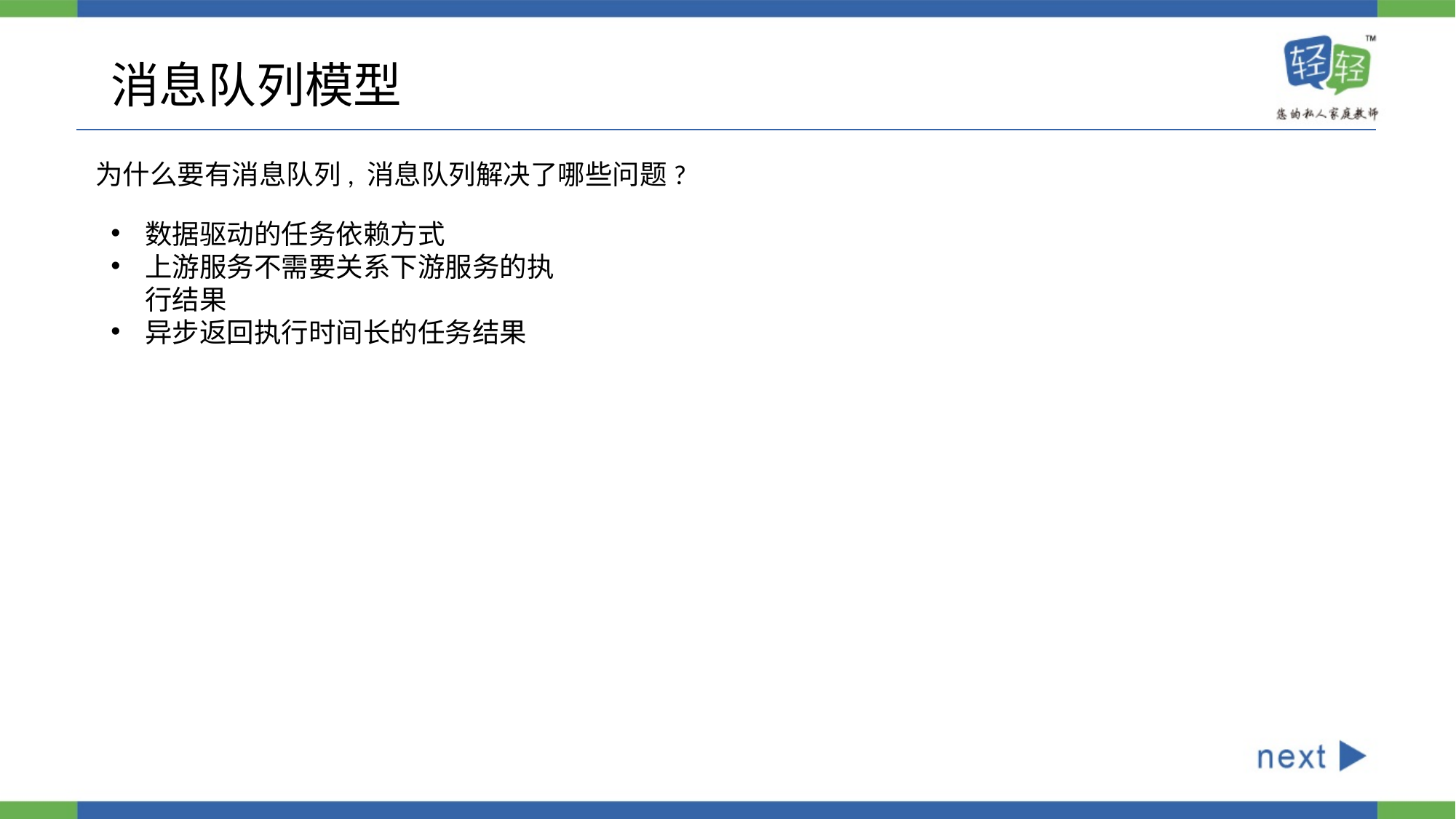

消息队列模型
为什么要有消息队列, 消息队列解决了哪些问题?

数据驱动的任务依赖方式
上游服务不需要关系下游服务的执行结果
异步返回执行时间长的任务结果